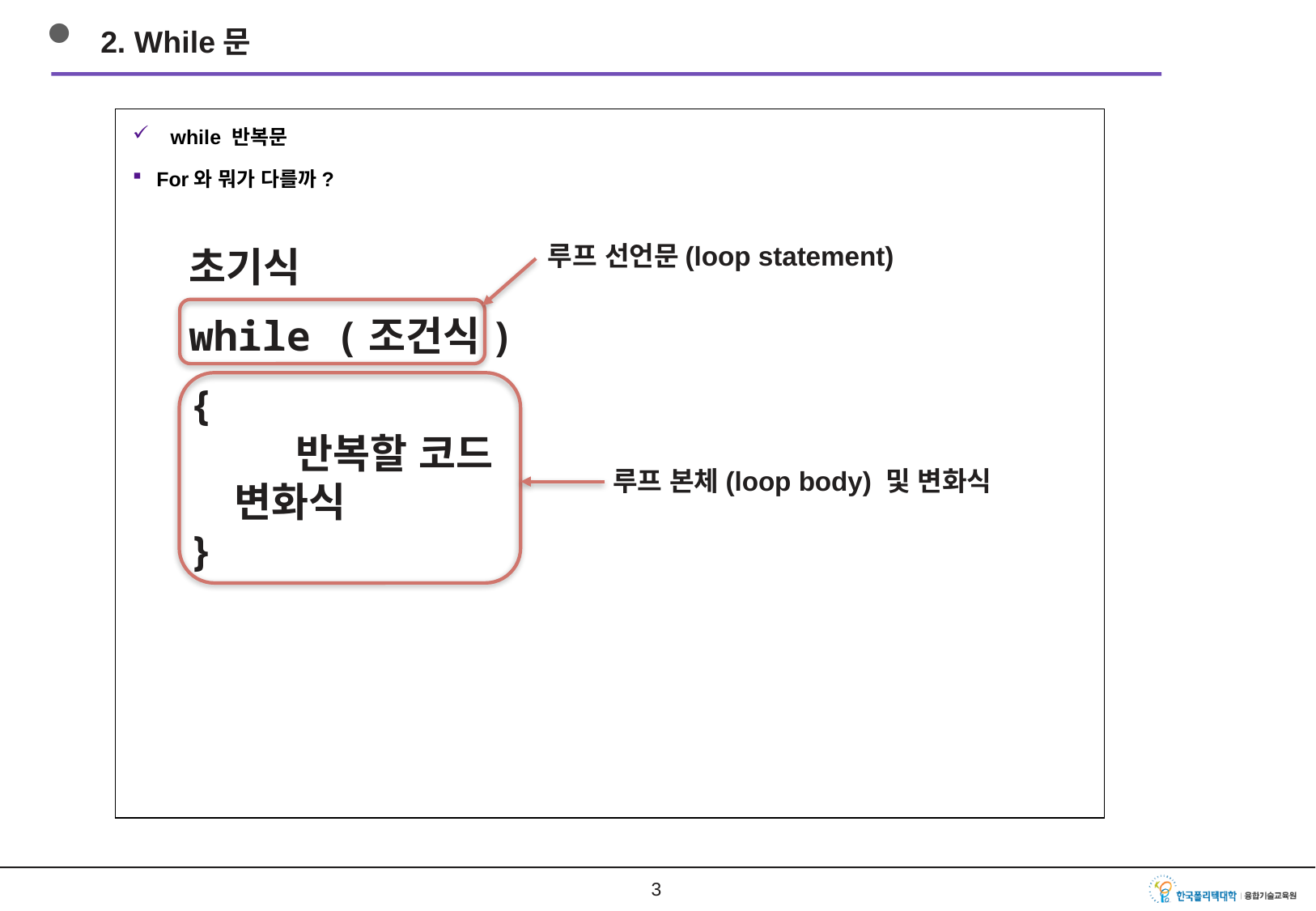

2. While문
while 반복문
For와 뭐가 다를까?
루프 선언문(loop statement)
초기식
while (조건식)
{
    반복할 코드
    변화식
}

루프 본체(loop body) 및 변화식
3